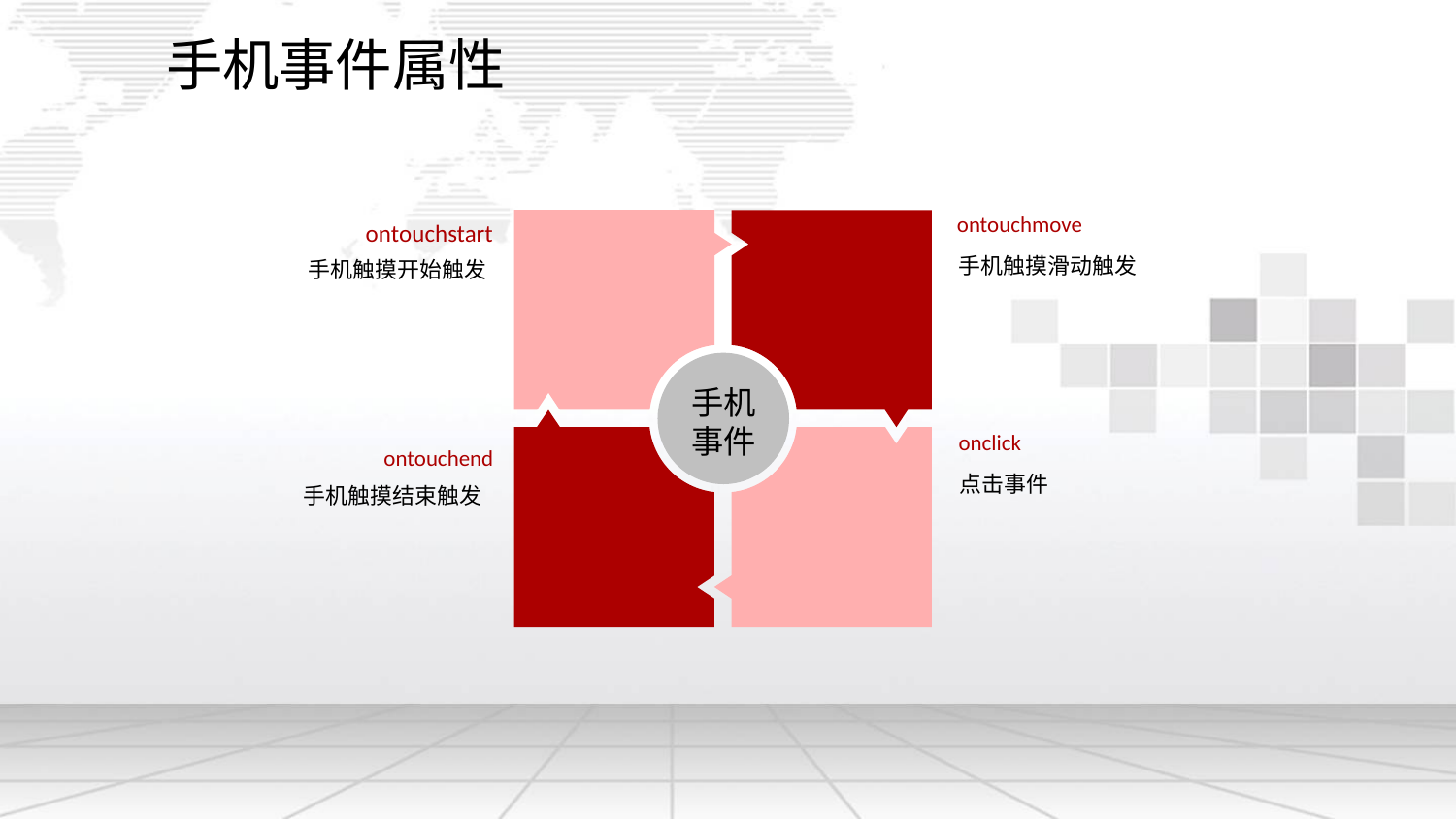

手机事件属性
ontouchmove
手机触摸滑动触发

ontouchstart
手机触摸开始触发

手机
事件
onclick
点击事件
ontouchend
手机触摸结束触发